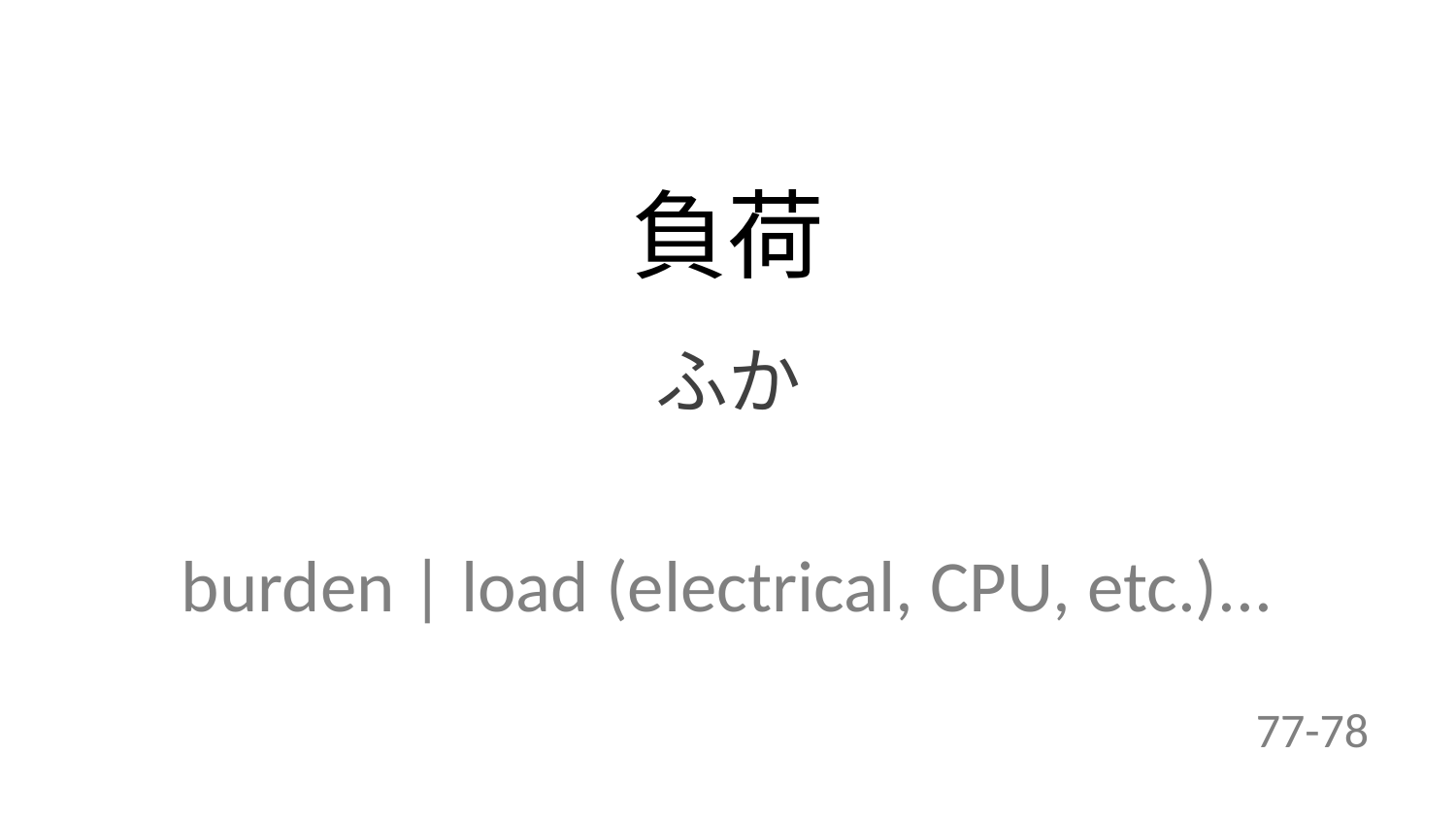

負荷

ふか
burden | load (electrical, CPU, etc.)...
77-78